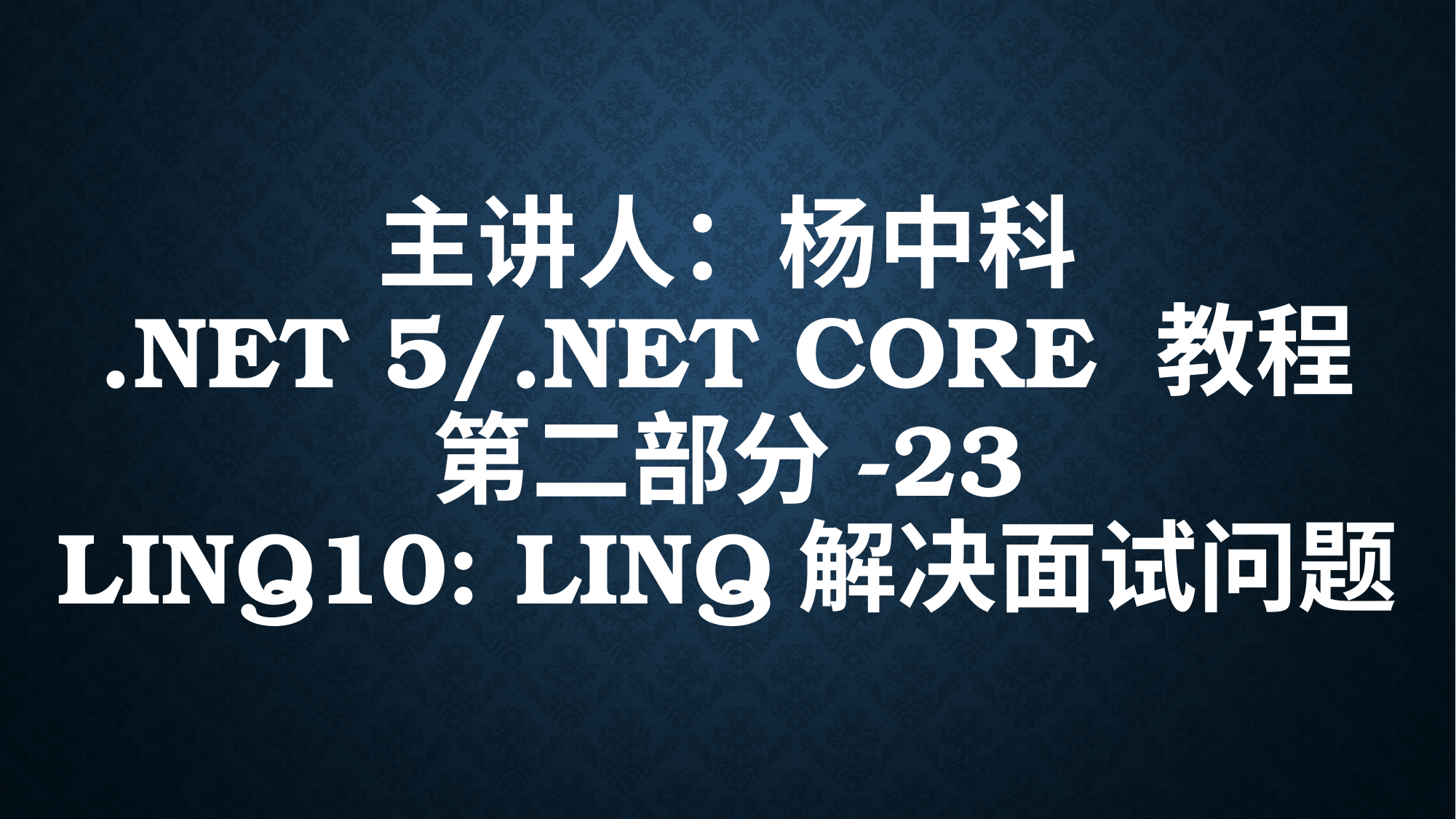

# 主讲人：杨中科 .NET 5/.NET Core 教程 第二部分-23 LINQ10: LINQ解决面试问题